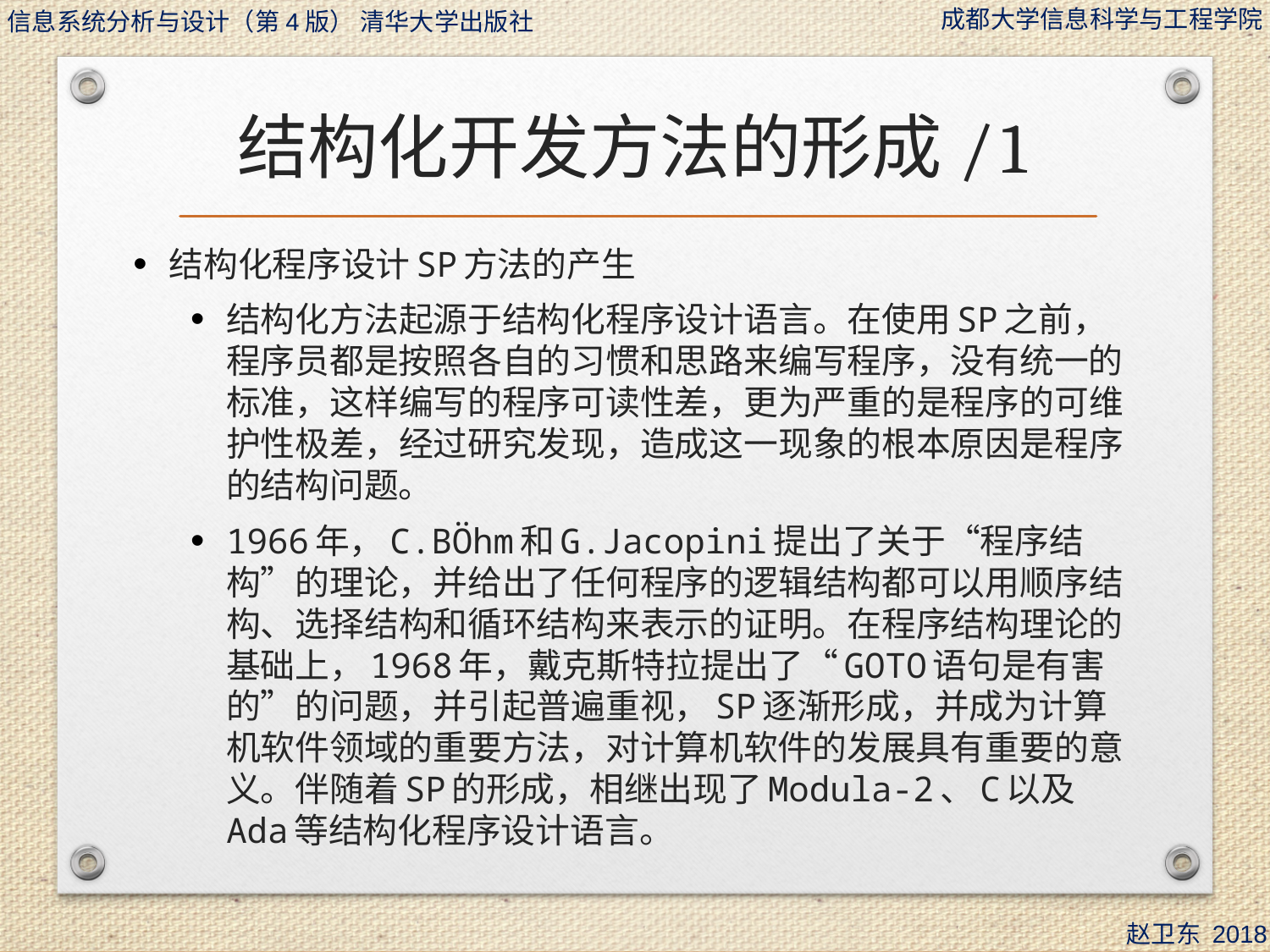

# 结构化开发方法的形成/1
结构化程序设计SP方法的产生
结构化方法起源于结构化程序设计语言。在使用SP之前，程序员都是按照各自的习惯和思路来编写程序，没有统一的标准，这样编写的程序可读性差，更为严重的是程序的可维护性极差，经过研究发现，造成这一现象的根本原因是程序的结构问题。
1966年，C.BÖhm和G.Jacopini提出了关于“程序结构”的理论，并给出了任何程序的逻辑结构都可以用顺序结构、选择结构和循环结构来表示的证明。在程序结构理论的基础上，1968年，戴克斯特拉提出了“GOTO语句是有害的”的问题，并引起普遍重视，SP逐渐形成，并成为计算机软件领域的重要方法，对计算机软件的发展具有重要的意义。伴随着SP的形成，相继出现了Modula-2、C以及Ada等结构化程序设计语言。